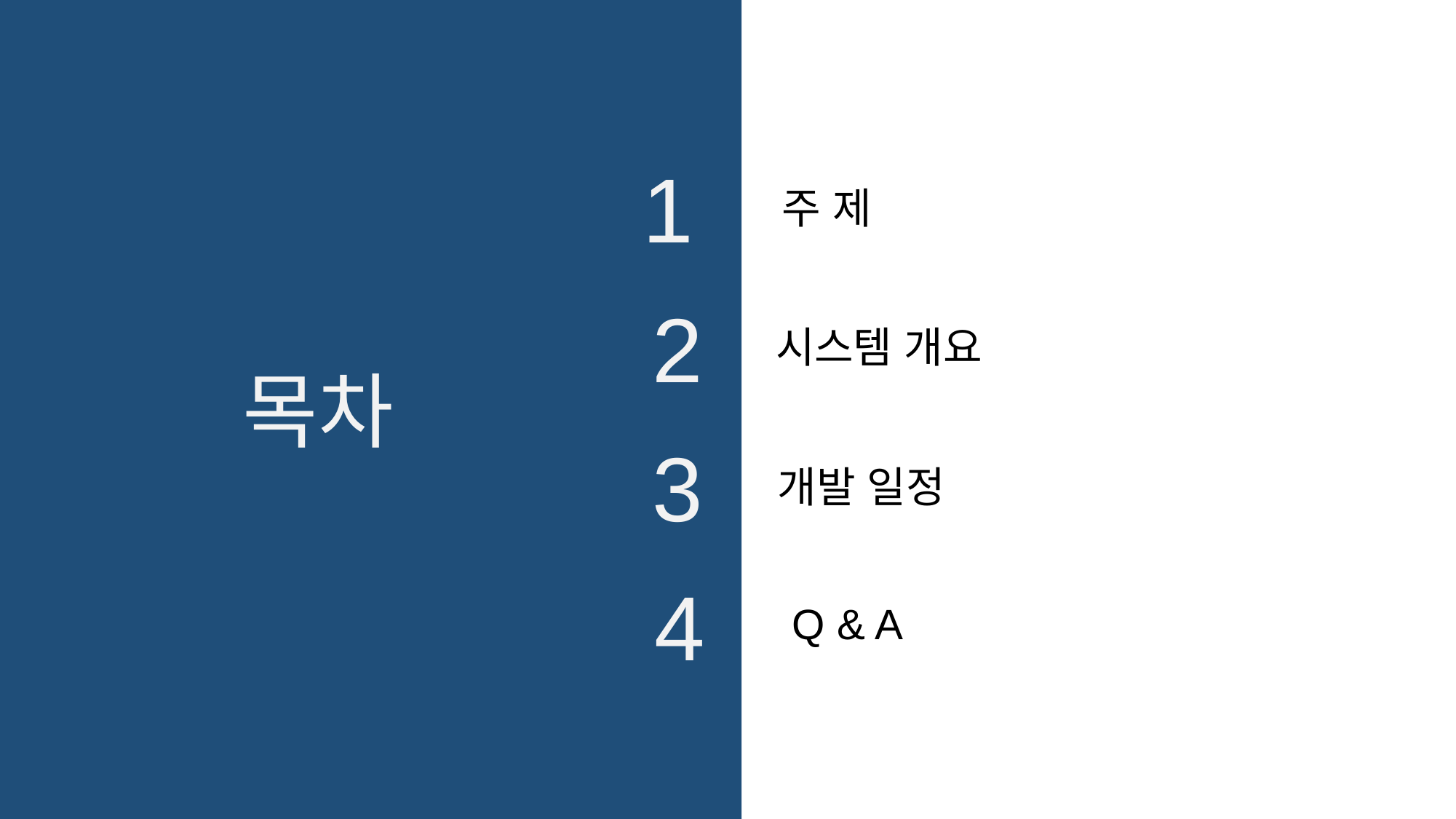

1
주 제
2
시스템 개요
목차
3
개발 일정
4
Q & A